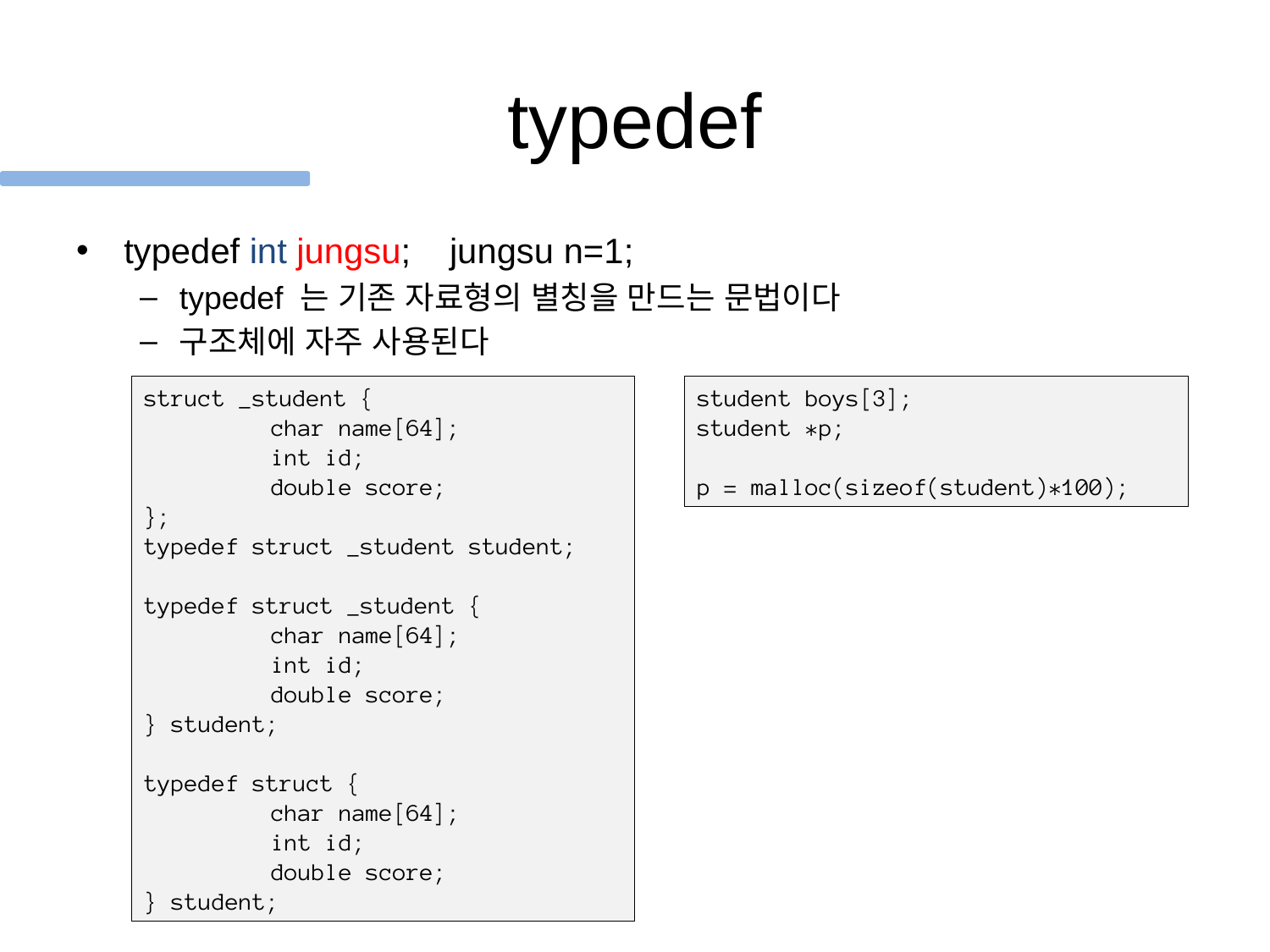

# typedef

typedef int jungsu;    jungsu n=1;
typedef 는 기존 자료형의 별칭을 만드는 문법이다
구조체에 자주 사용된다
struct _student {
	char name[64];
	int id;
	double score;
};
typedef struct _student student;

typedef struct _student {
	char name[64];
	int id;
	double score;
} student;

typedef struct {
	char name[64];
	int id;
	double score;
} student;
student boys[3];
student *p;

p = malloc(sizeof(student)*100);